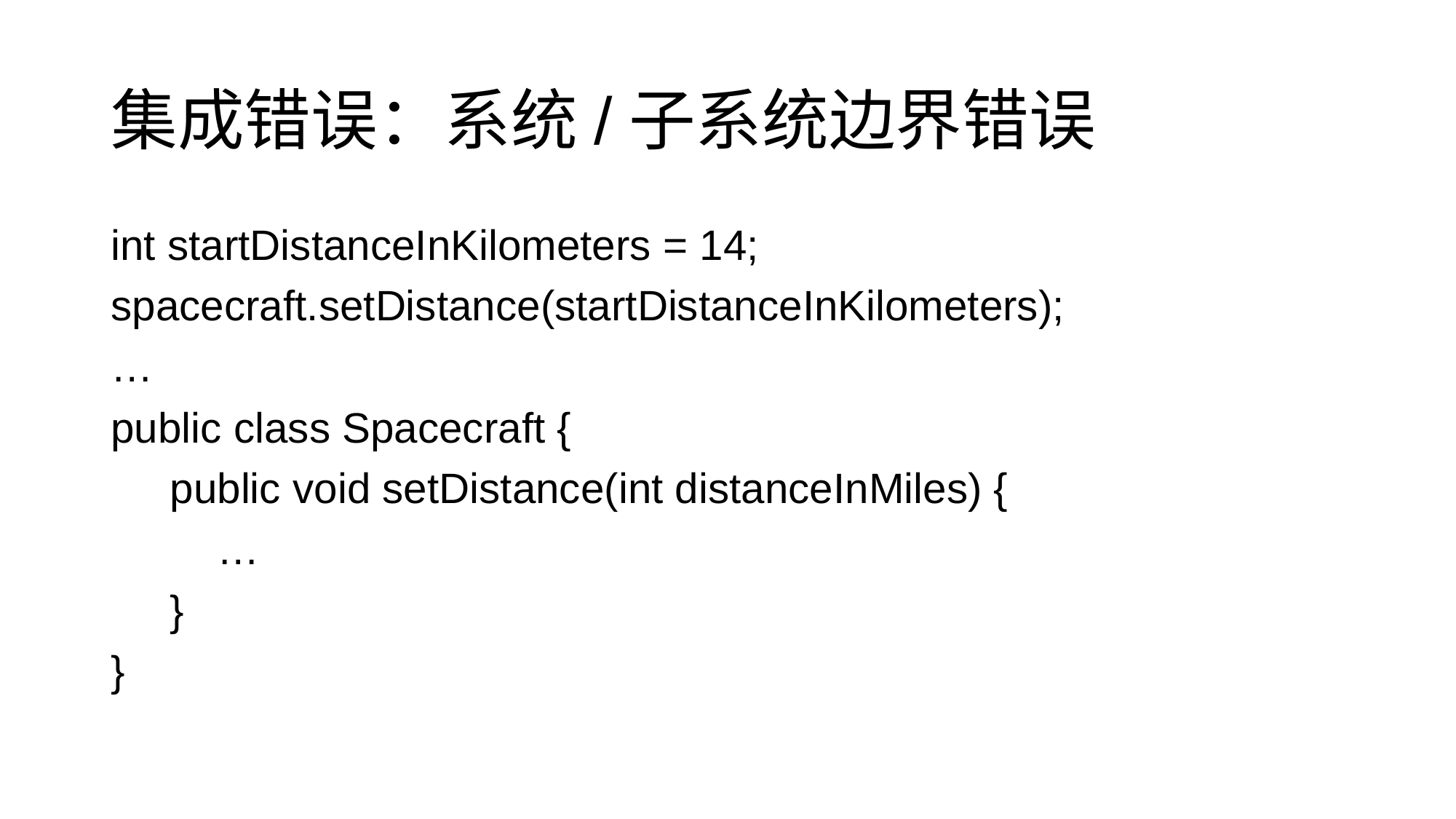

# 集成错误：系统/子系统边界错误
int startDistanceInKilometers = 14;
spacecraft.setDistance(startDistanceInKilometers);
…
public class Spacecraft {
     public void setDistance(int distanceInMiles) {
         …
     }
}